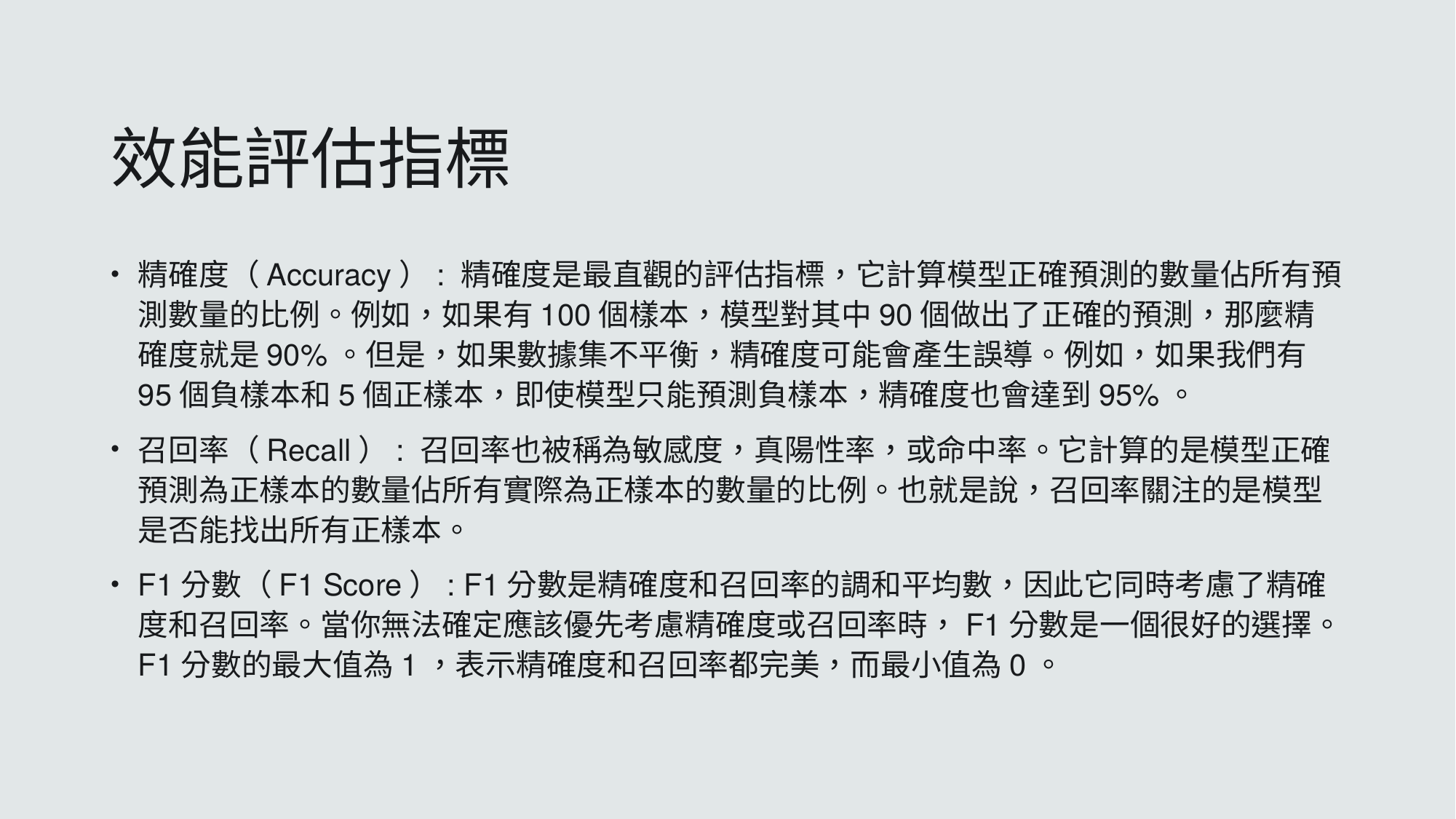

# 效能評估指標
精確度（Accuracy）: 精確度是最直觀的評估指標，它計算模型正確預測的數量佔所有預測數量的比例。例如，如果有100個樣本，模型對其中90個做出了正確的預測，那麼精確度就是90%。但是，如果數據集不平衡，精確度可能會產生誤導。例如，如果我們有95個負樣本和5個正樣本，即使模型只能預測負樣本，精確度也會達到95%。
召回率（Recall）: 召回率也被稱為敏感度，真陽性率，或命中率。它計算的是模型正確預測為正樣本的數量佔所有實際為正樣本的數量的比例。也就是說，召回率關注的是模型是否能找出所有正樣本。
F1分數（F1 Score）: F1分數是精確度和召回率的調和平均數，因此它同時考慮了精確度和召回率。當你無法確定應該優先考慮精確度或召回率時，F1分數是一個很好的選擇。F1分數的最大值為1，表示精確度和召回率都完美，而最小值為0。